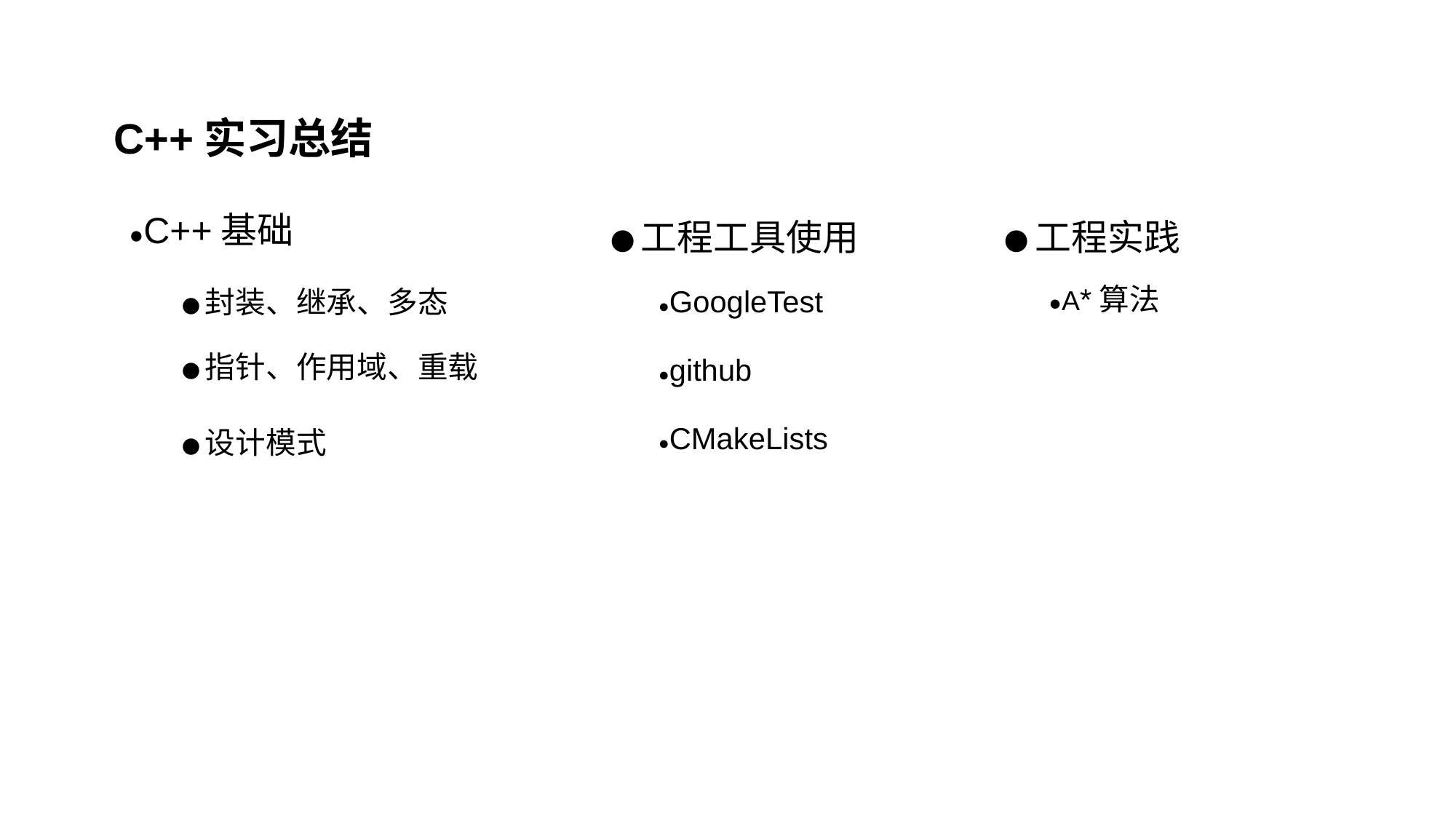

C++实习总结
●C++基础
●工程工具使用
●工程实践
●A*算法
●GoogleTest
●封装、继承、多态
●指针、作用域、重载
●github
●CMakeLists
●设计模式